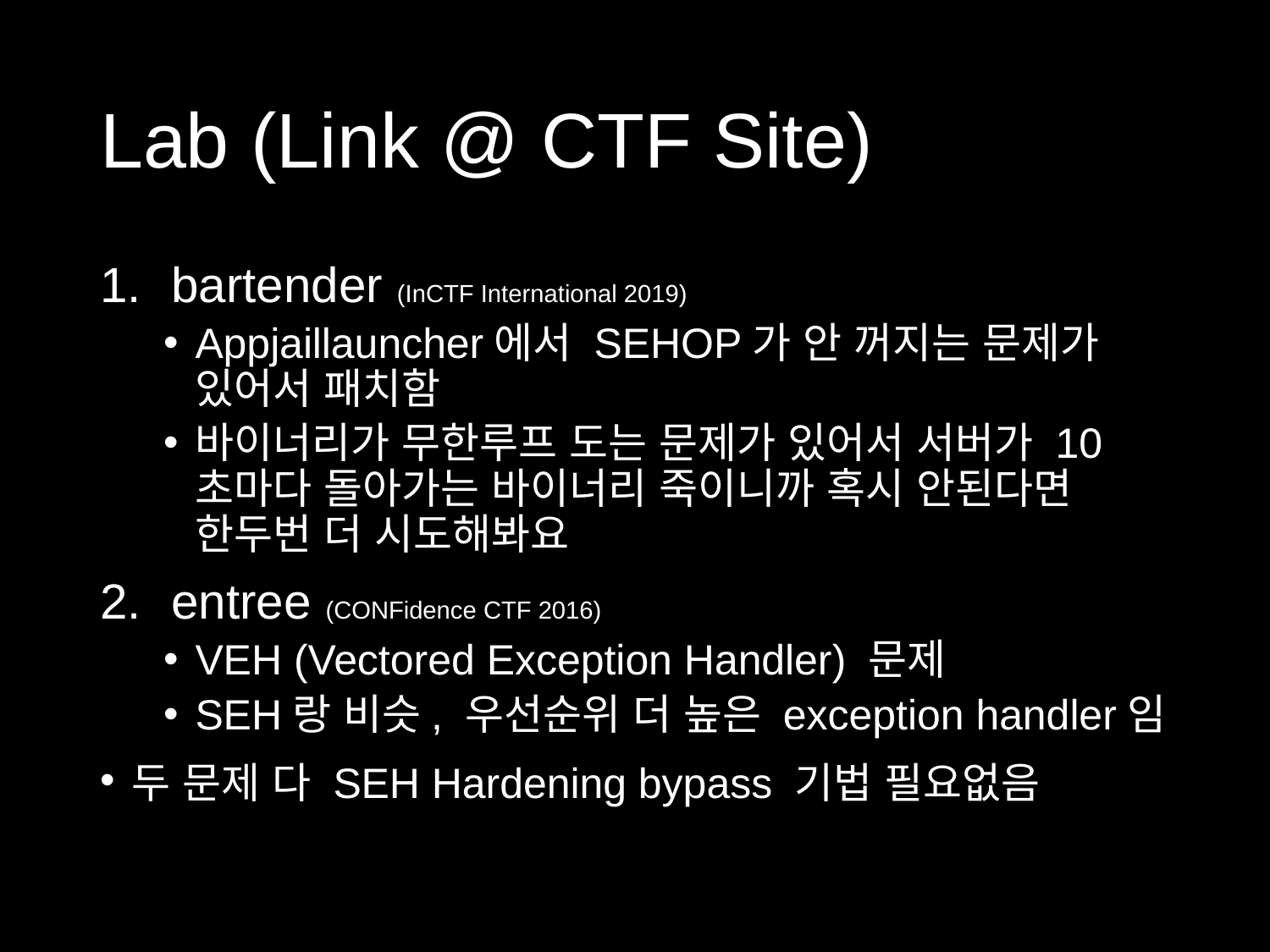

# Lab (Link @ CTF Site)
bartender (InCTF International 2019)
Appjaillauncher에서 SEHOP가 안 꺼지는 문제가 있어서 패치함
바이너리가 무한루프 도는 문제가 있어서 서버가 10초마다 돌아가는 바이너리 죽이니까 혹시 안된다면 한두번 더 시도해봐요
entree (CONFidence CTF 2016)
VEH (Vectored Exception Handler) 문제
SEH랑 비슷, 우선순위 더 높은 exception handler임
두 문제 다 SEH Hardening bypass 기법 필요없음